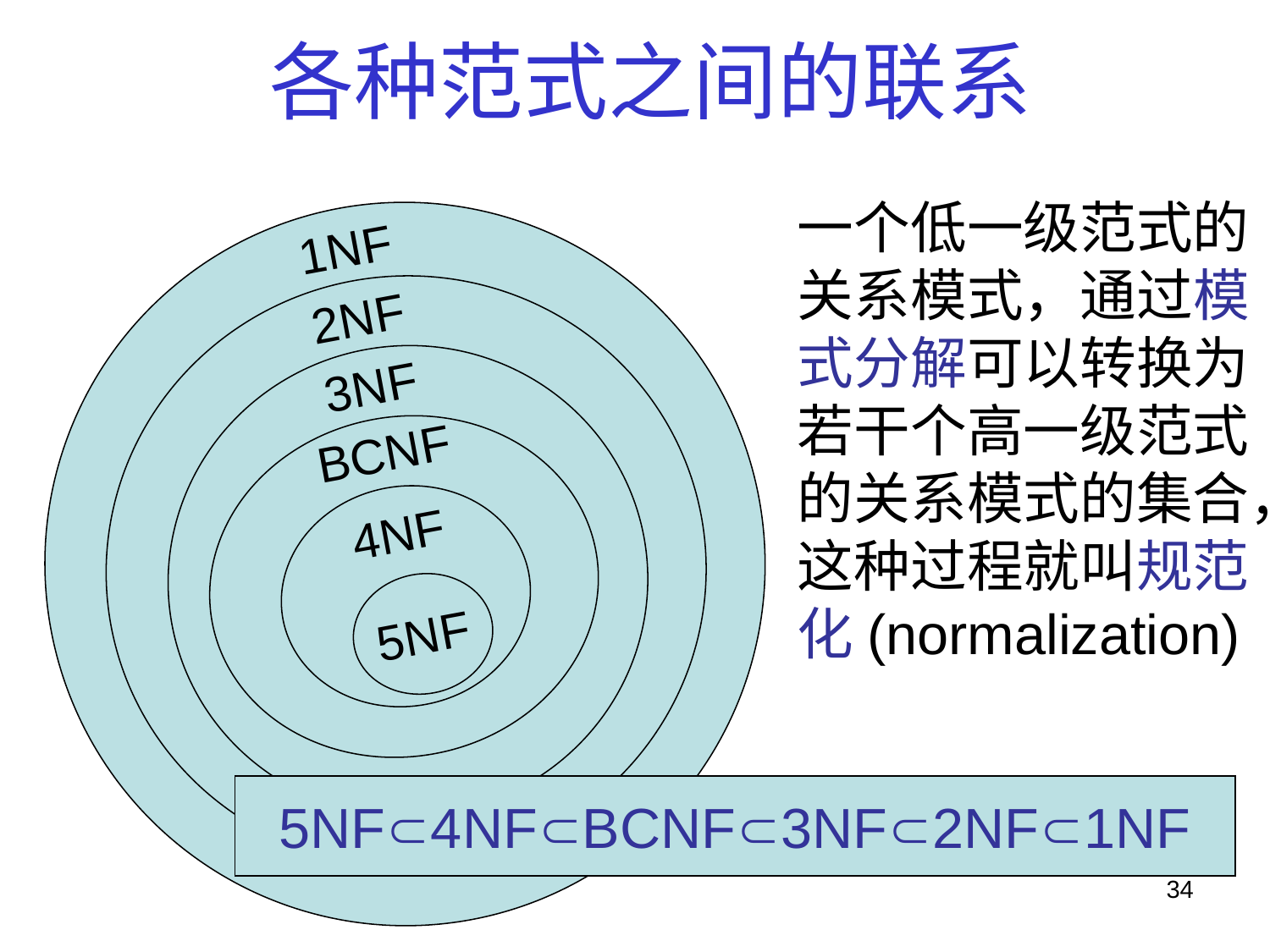

# 各种范式之间的联系
一个低一级范式的关系模式，通过模式分解可以转换为若干个高一级范式的关系模式的集合，这种过程就叫规范化(normalization)

1NF

2NF

3NF
BCNF

4NF
5NF
5NF⊂4NF⊂BCNF⊂3NF⊂2NF⊂1NF
34